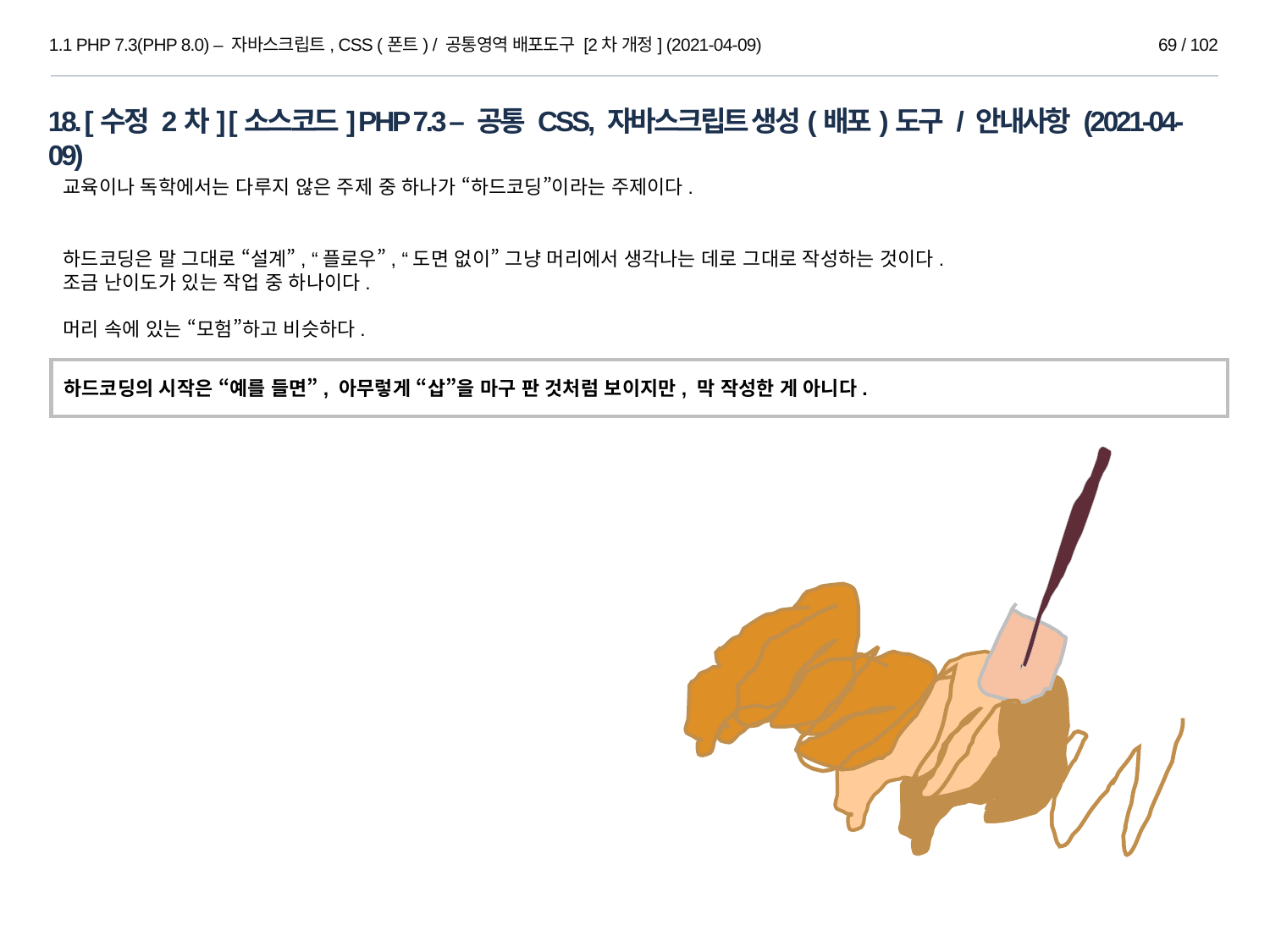

1.1 PHP 7.3(PHP 8.0) – 자바스크립트, CSS (폰트) / 공통영역 배포도구 [2차 개정] (2021-04-09)
69 / 102

18. [수정 2차] [소스코드] PHP 7.3 – 공통 CSS, 자바스크립트 생성(배포)도구 / 안내사항 (2021-04-09)
교육이나 독학에서는 다루지 않은 주제 중 하나가 “하드코딩”이라는 주제이다.
하드코딩은 말 그대로 “설계”, “플로우”, “도면 없이” 그냥 머리에서 생각나는 데로 그대로 작성하는 것이다.
조금 난이도가 있는 작업 중 하나이다.

머리 속에 있는 “모험”하고 비슷하다.
하드코딩의 시작은 “예를 들면”, 아무렇게 “삽”을 마구 판 것처럼 보이지만, 막 작성한 게 아니다.